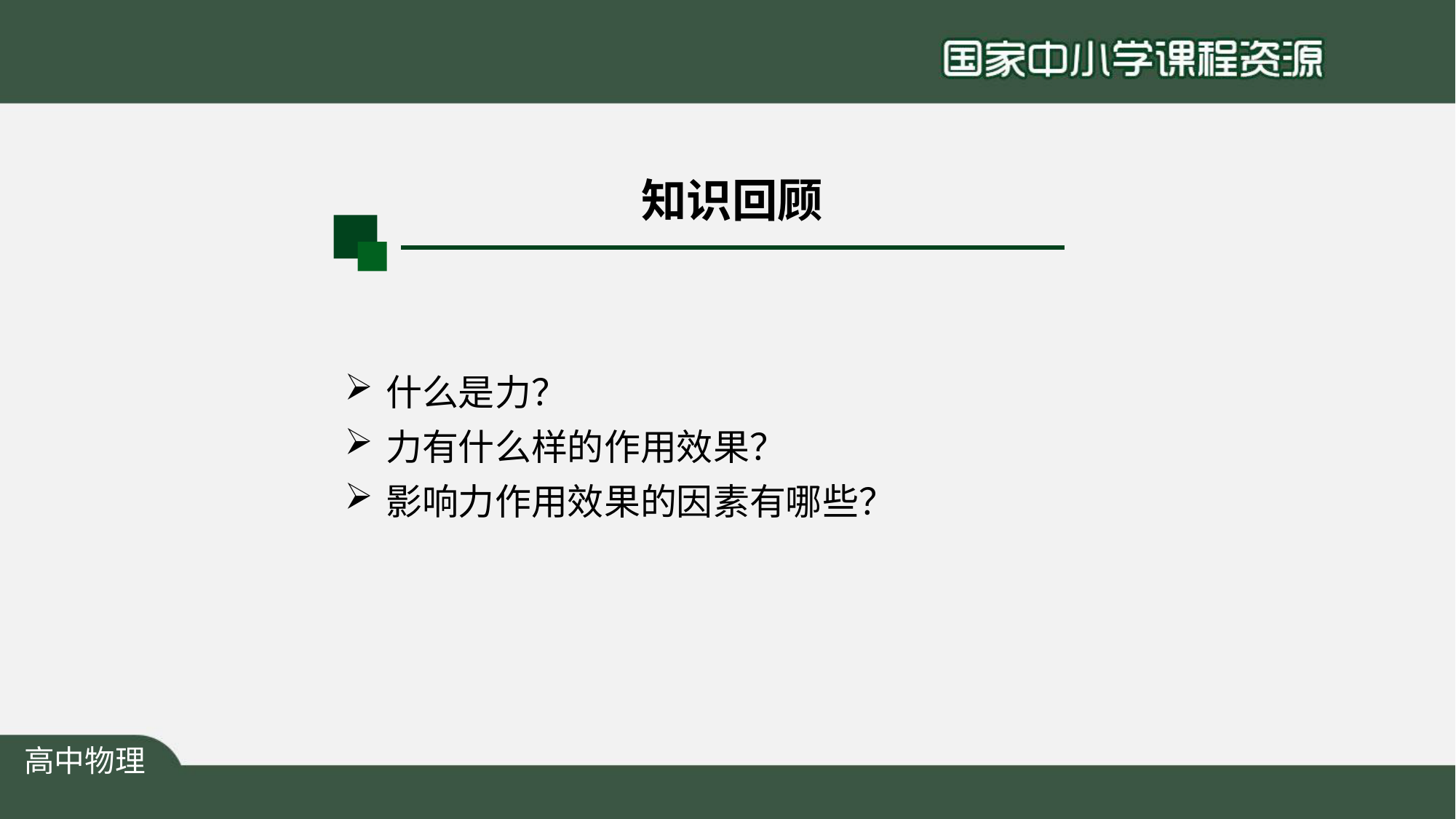

# 知识回顾

什么是力？
力有什么样的作用效果？
影响力作用效果的因素有哪些？
高中物理